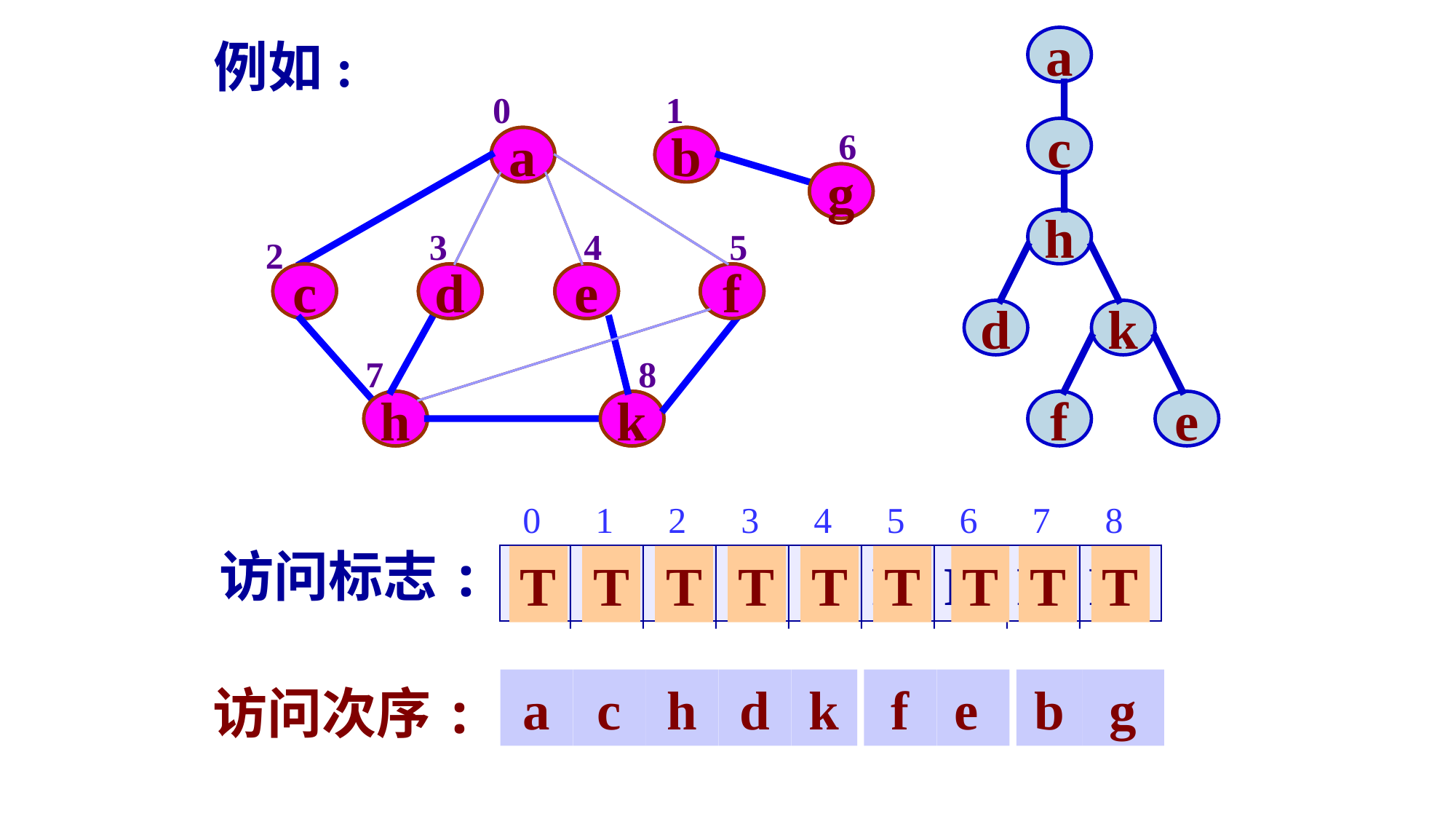

例如:
a
0
1
6
a
b

g

c
d
e
f

h
k

3
4
5
2
7
8

c
a
b

g

h

c
d
e
f
d
k

h
k
f
e

0      1      2      3      4      5      6      7      8
F   F   F   F   F   F   F   F   F

访问标志:
T
T
T
T
T
T
T
T
T
a
c
h
d
k
f
e
b
g
访问次序: